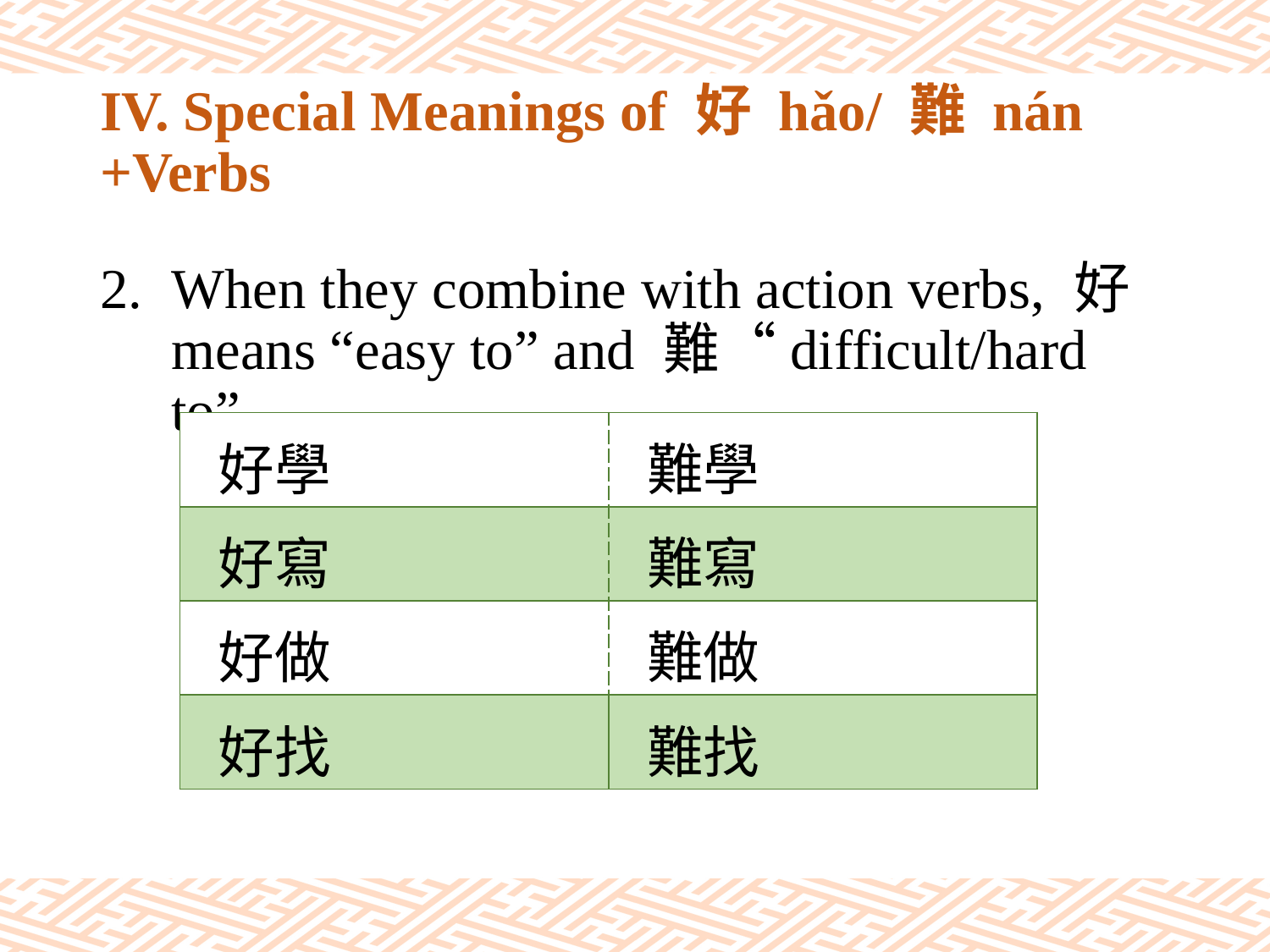

# IV. Special Meanings of 好 hǎo/ 難 nán +Verbs
When they combine with action verbs, 好means “easy to” and 難“difficult/hard to”.
| 好學 | 難學 |
| --- | --- |
| 好寫 | 難寫 |
| 好做 | 難做 |
| 好找 | 難找 |